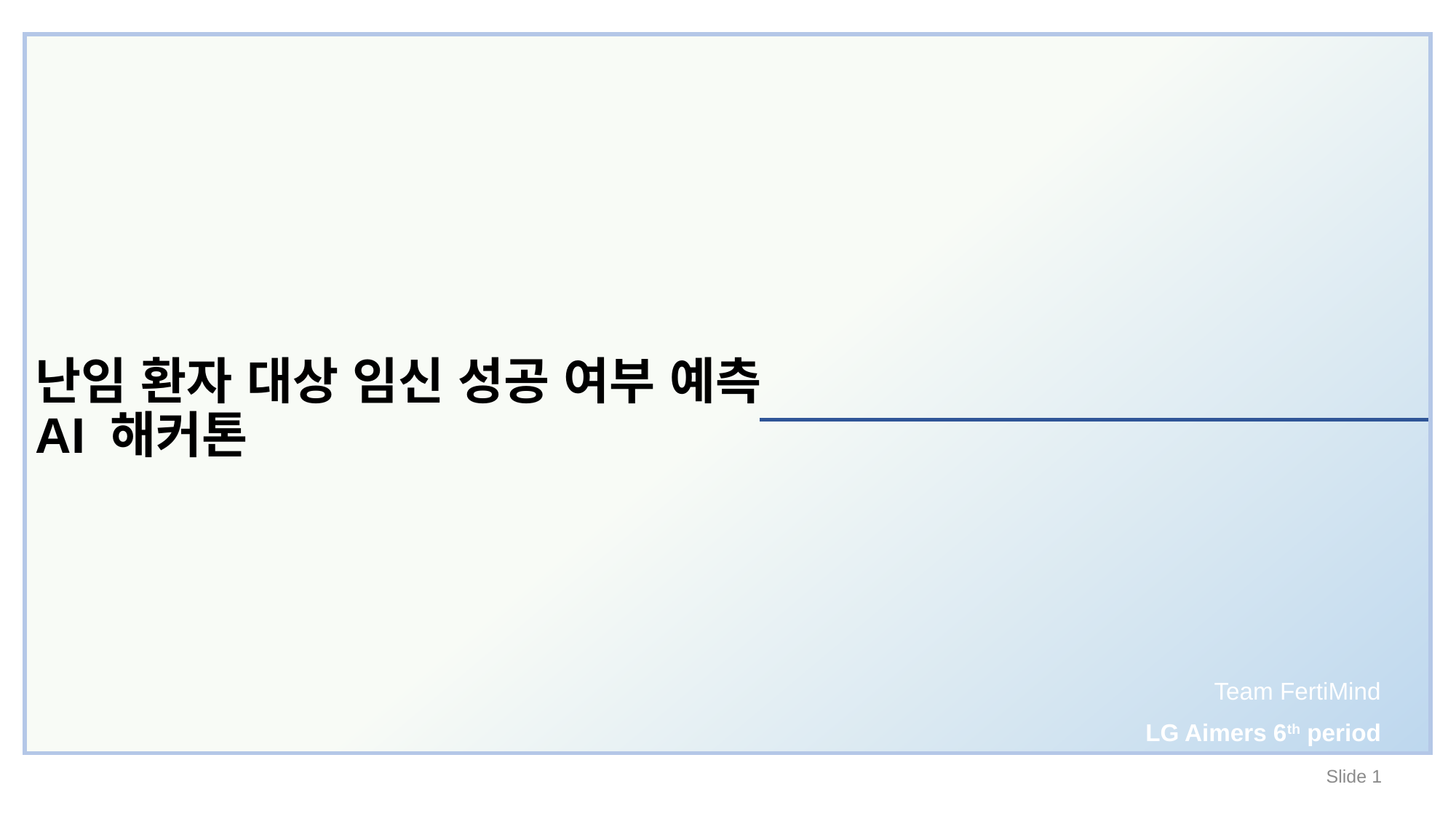

난임 환자 대상 임신 성공 여부 예측 AI 해커톤
Team FertiMind
LG Aimers 6th period